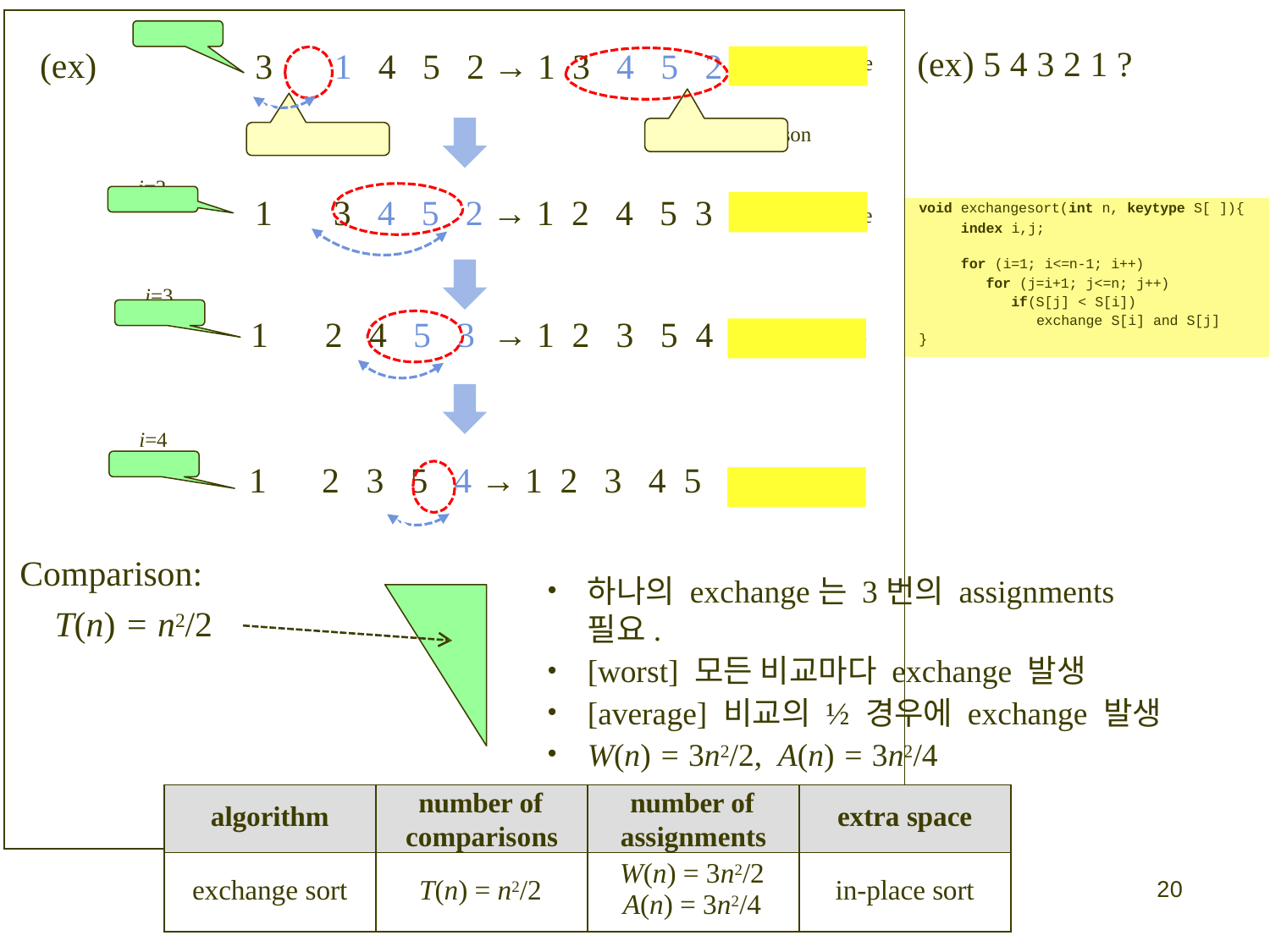

| (ex) | i=1 i=2 i=3 i=4 | 3 1 4 5 2 → 1 3 4 5 2 1 exchange comparison comparison 1 3 4 5 2 → 1 2 4 5 3 1 exchange 1 2 4 5 3 → 1 2 3 5 4 1 exchange 1 2 3 5 4 → 1 2 3 4 5 1 exchange | (ex) 5 4 3 2 1 ? |
| --- | --- | --- | --- |
|  |  |  | void exchangesort(int n, keytype S[ ]){ |
|  |  |  | index i,j; |
|  |  |  | for (i=1; i<=n-1; i++) |
|  |  |  | for (j=i+1; j<=n; j++) |
|  |  |  | if(S[j] < S[i]) |
|  |  |  | exchange S[i] and S[j] |
|  |  |  | } |
|  |  |  |  |

Comparison:
T(n) = n2/2
하나의 exchange는 3번의 assignments 필요.
[worst] 모든 비교마다 exchange 발생
[average] 비교의 ½ 경우에 exchange 발생
W(n) = 3n2/2, A(n) = 3n2/4

| algorithm | number of comparisons | number of assignments | extra space |
| --- | --- | --- | --- |
| exchange sort | T(n) = n2/2 | W(n) = 3n2/2 A(n) = 3n2/4 | in-place sort |
20